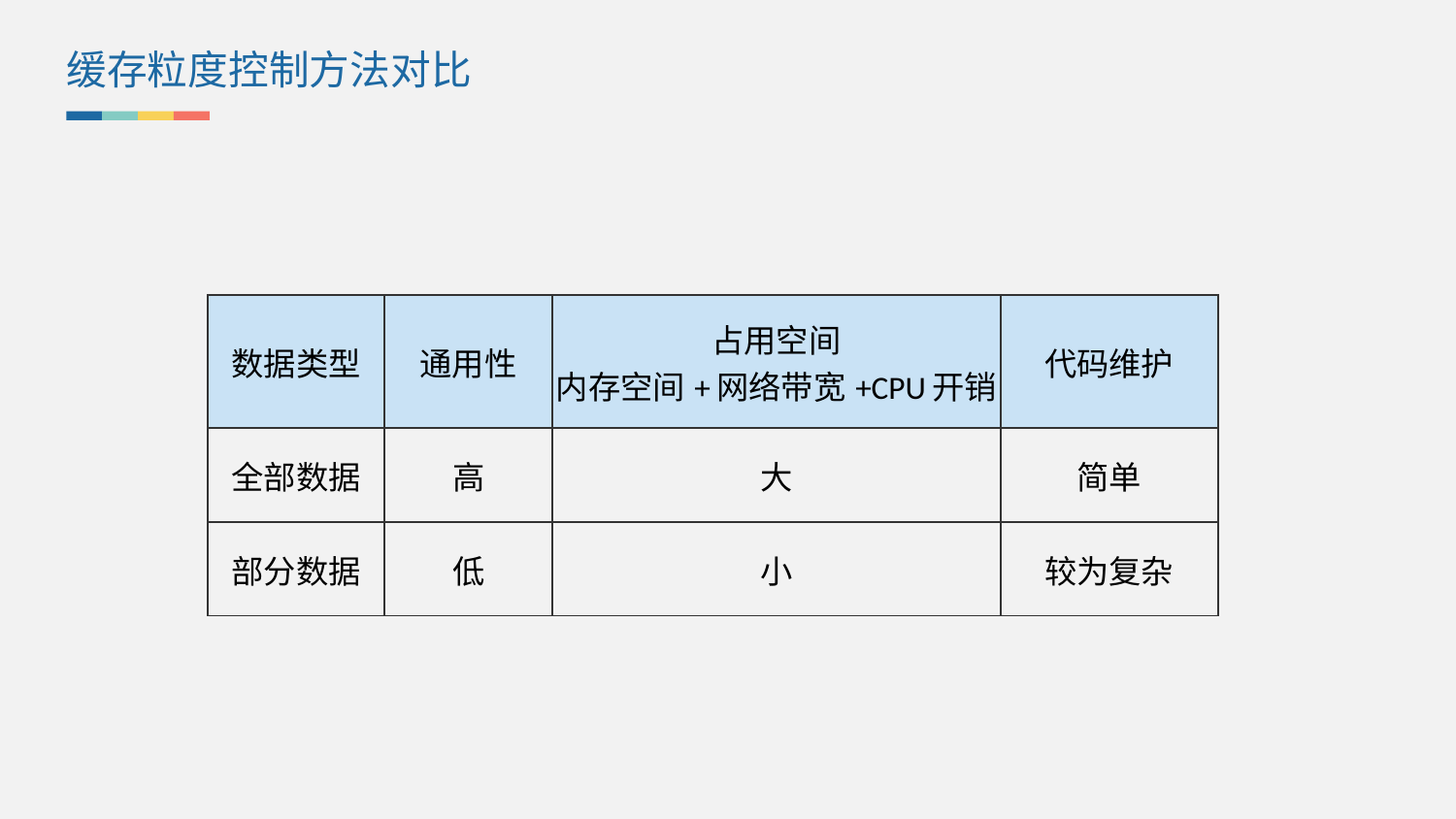

缓存粒度控制方法对比

| 数据类型 | 通用性 | 占用空间 内存空间+网络带宽+CPU开销 | 代码维护 |
| --- | --- | --- | --- |
| 全部数据 | 高 | 大 | 简单 |
| 部分数据 | 低 | 小 | 较为复杂 |